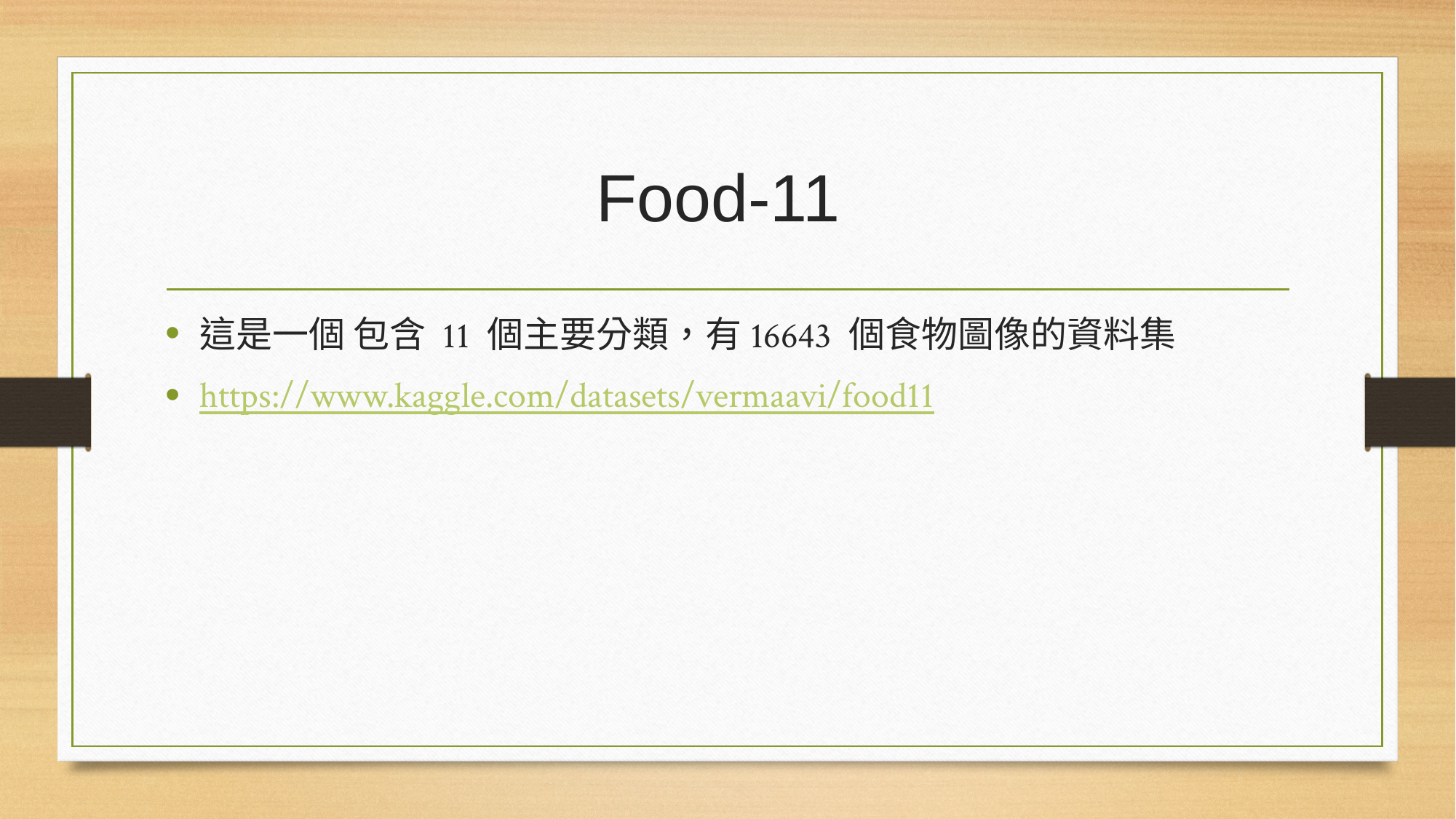

# Food-11
這是一個 包含 11 個主要分類，有16643 個食物圖像的資料集
https://www.kaggle.com/datasets/vermaavi/food11